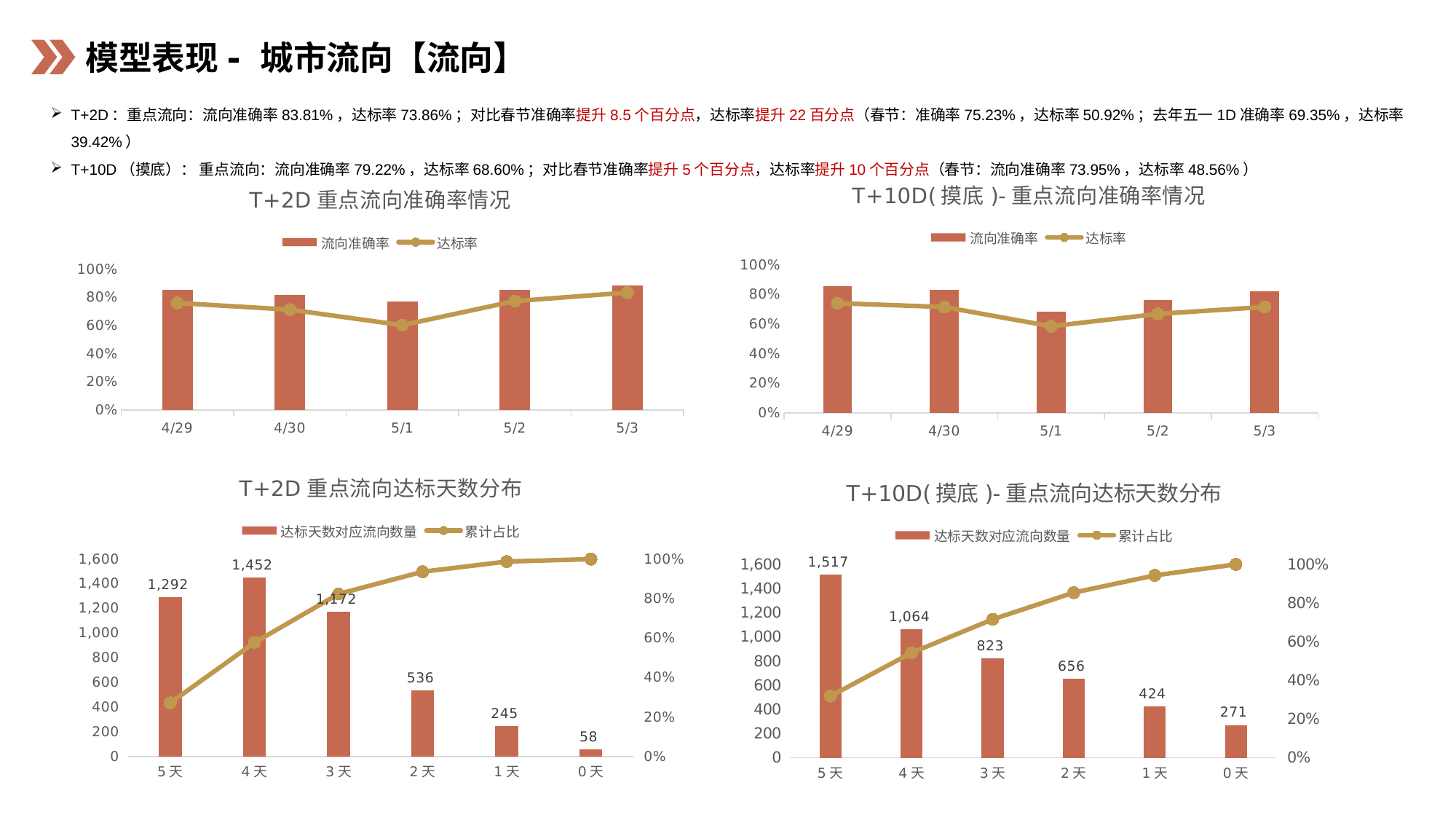

模型表现- 城市流向【流向】

T+2D：重点流向：流向准确率83.81%，达标率73.86%；对比春节准确率提升8.5个百分点，达标率提升22百分点（春节：准确率75.23%，达标率50.92%；去年五一1D准确率69.35%，达标率39.42%）
T+10D（摸底）： 重点流向：流向准确率79.22%，达标率68.60%；对比春节准确率提升5个百分点，达标率提升10个百分点（春节：流向准确率73.95%，达标率48.56%）

### Chart: T+10D(摸底)-重点流向准确率情况

| Category | 流向准确率 | 达标率 |
|---|---|---|
| 45045 | 0.859154191765352 | 0.741906675597231 |
| 45046 | 0.831966593425544 | 0.716026970954356 |
| 45047 | 0.685805814169346 | 0.585793357933579 |
| 45048 | 0.762497805682585 | 0.669529013791308 |
| 45049 | 0.821644851057132 | 0.716501798561151 |

### Chart: T+2D重点流向准确率情况

| Category | 流向准确率 | 达标率 |
|---|---|---|
| 45045 | 0.856359669276954 | 0.762446974771154 |
| 45046 | 0.818115860578055 | 0.714470954356846 |
| 45047 | 0.774732047772142 | 0.603936039360393 |
| 45048 | 0.85443832673685 | 0.775956284153005 |
| 45049 | 0.887018521956935 | 0.836330935251798 |

### Chart: T+2D重点流向达标天数分布

| Category | 达标天数对应流向数量 | 累计占比 |
|---|---|---|
| 5天 | 1292.0 | 0.271713985278654 |
| 4天 | 1452.0 | 0.577076761303891 |
| 3天 | 1172.0 | 0.823554153522608 |
| 2天 | 536.0 | 0.936277602523659 |
| 1天 | 245.0 | 0.987802313354364 |
| 0天 | 58.0 | 1.0 |

### Chart: T+10D(摸底)-重点流向达标天数分布

| Category | 达标天数对应流向数量 | 累计占比 |
|---|---|---|
| 5天 | 1517.0 | 0.319032597266036 |
| 4天 | 1064.0 | 0.54279705573081 |
| 3天 | 823.0 | 0.715878023133544 |
| 2天 | 656.0 | 0.853838065194532 |
| 1天 | 424.0 | 0.943007360672976 |
| 0天 | 271.0 | 1.0 |